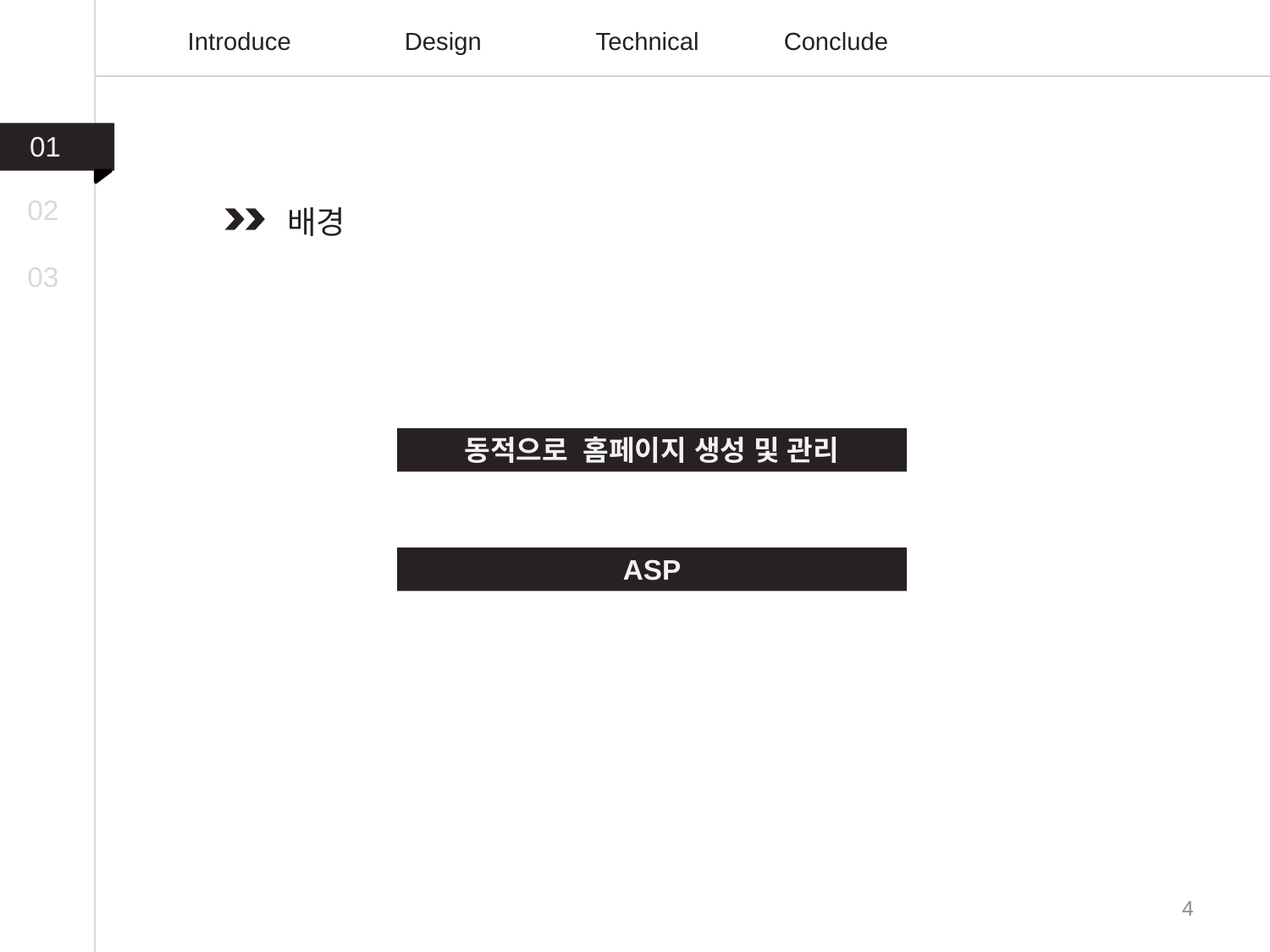

Introduce
Design
Technical
Conclude
01

02
배경

03
동적으로  홈페이지 생성 및 관리

ASP

4